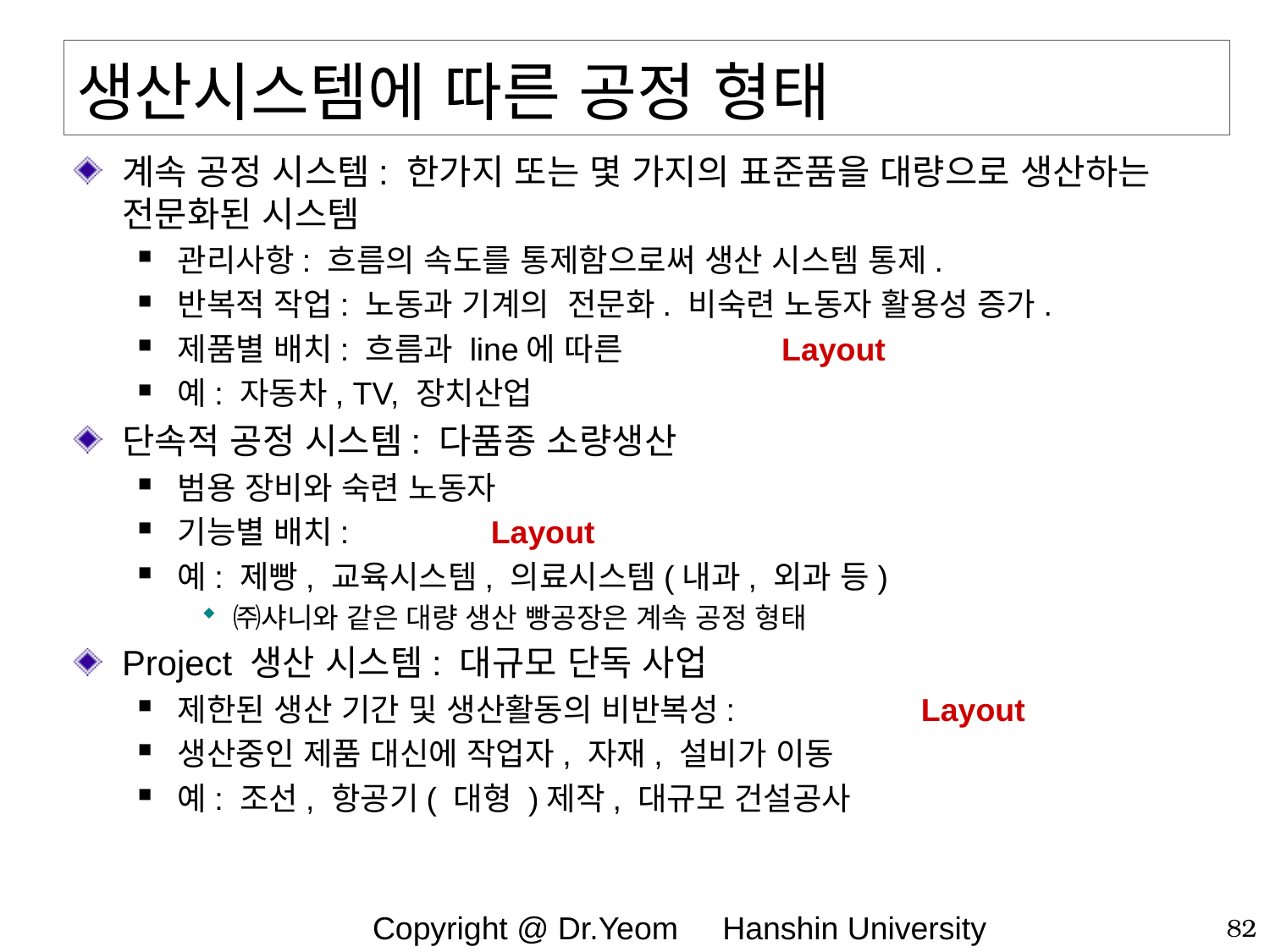

# 생산시스템에 따른 공정 형태
계속 공정 시스템: 한가지 또는 몇 가지의 표준품을 대량으로 생산하는 전문화된 시스템
관리사항: 흐름의 속도를 통제함으로써 생산 시스템 통제.
반복적 작업: 노동과 기계의  전문화. 비숙련 노동자 활용성 증가.
제품별 배치: 흐름과 line에 따른                 Layout
예: 자동차, TV, 장치산업
단속적 공정 시스템: 다품종 소량생산
범용 장비와 숙련 노동자
기능별 배치:                Layout
예: 제빵, 교육시스템, 의료시스템(내과, 외과 등)
㈜샤니와 같은 대량 생산 빵공장은 계속 공정 형태
Project 생산 시스템: 대규모 단독 사업
제한된 생산 기간 및 생산활동의 비반복성:                     Layout
생산중인 제품 대신에 작업자, 자재, 설비가 이동
예: 조선, 항공기( 대형 )제작, 대규모 건설공사
82